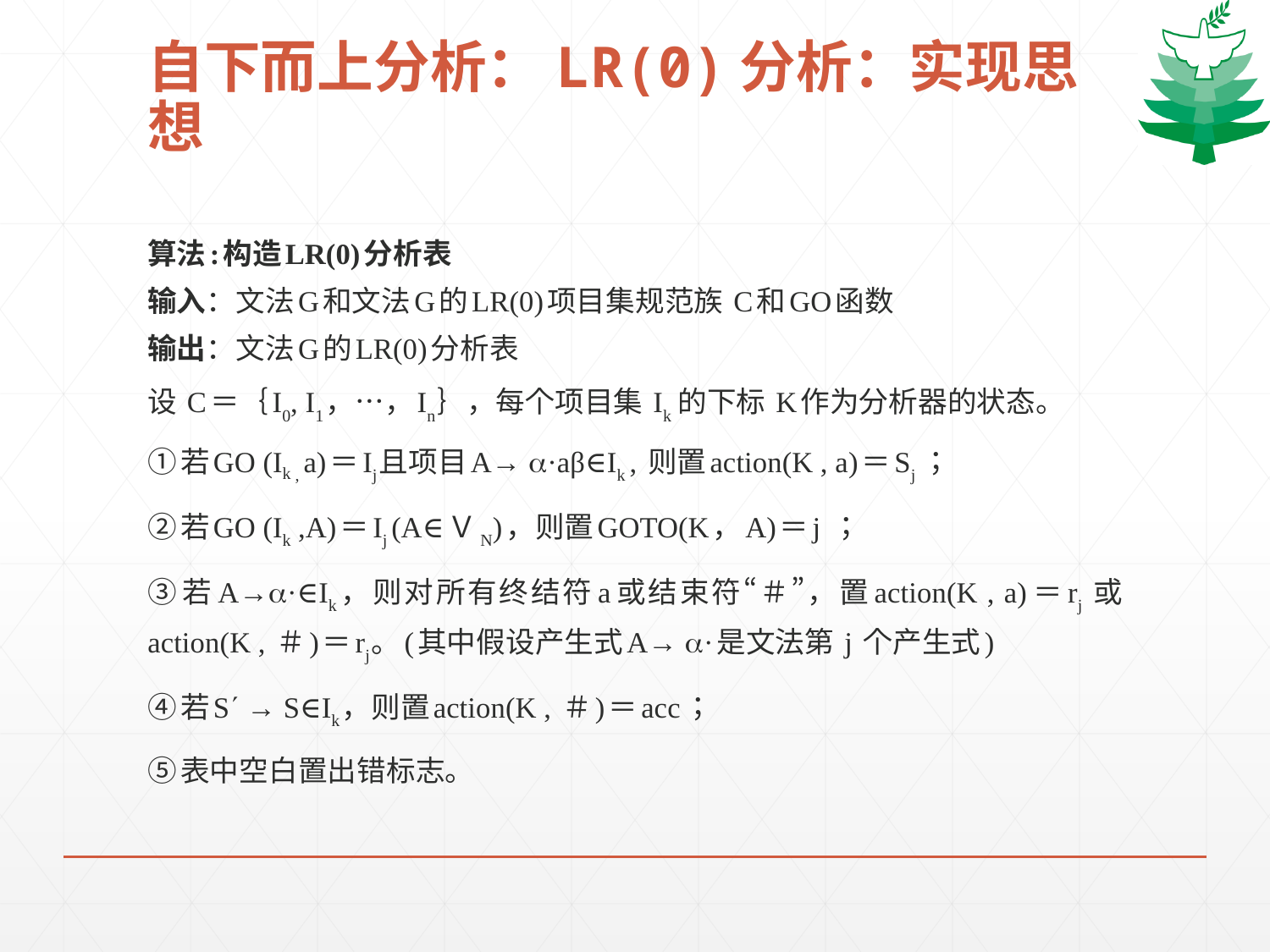

# 自下而上分析：LR(0)分析：实现思想
算法:构造LR(0)分析表
输入：文法G和文法G的LR(0)项目集规范族 C和GO函数
输出：文法G的LR(0)分析表
设 C＝｛I0, I1，…，In｝，每个项目集 Ik 的下标 K作为分析器的状态。
①若GO (Ik , a)＝Ij且项目A→ α·aβ∈Ik , 则置action(K , a)＝Sj ；
②若GO (Ik ,A)＝Ij (A∈ＶN)，则置GOTO(K，A)＝j ；
③若A→α·∈Ik，则对所有终结符a或结束符“＃”，置action(K , a)＝rj 或 action(K , ＃)＝rj。(其中假设产生式A→ α·是文法第 j 个产生式)
④若S′ → S∈Ik，则置action(K , ＃)＝acc；
⑤表中空白置出错标志。